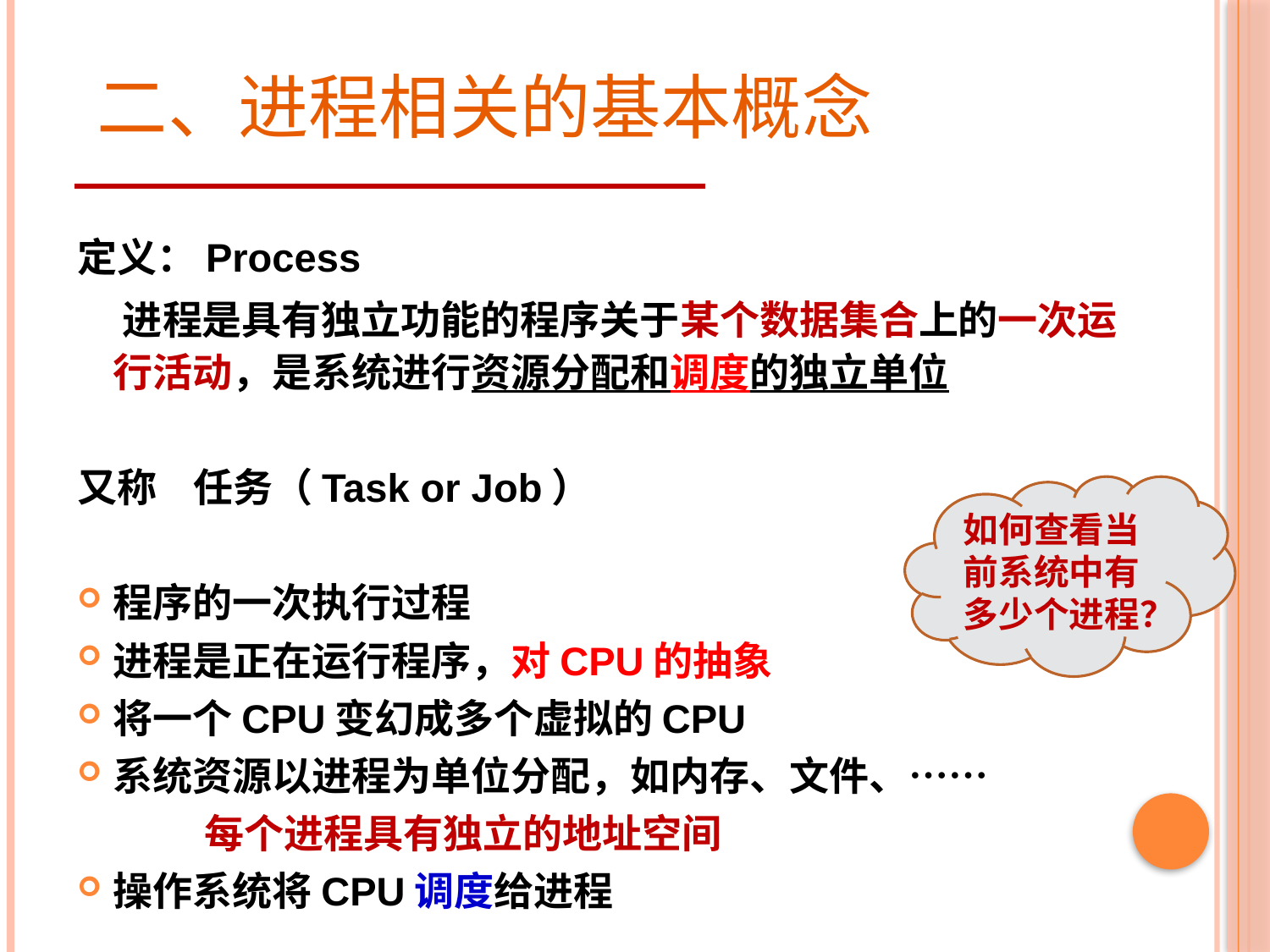

# 二、进程相关的基本概念
定义：Process
    进程是具有独立功能的程序关于某个数据集合上的一次运行活动，是系统进行资源分配和调度的独立单位

又称    任务（Task or Job）

程序的一次执行过程
进程是正在运行程序，对CPU的抽象
将一个CPU变幻成多个虚拟的CPU
系统资源以进程为单位分配，如内存、文件、……
             每个进程具有独立的地址空间
操作系统将CPU调度给进程
如何查看当前系统中有多少个进程？